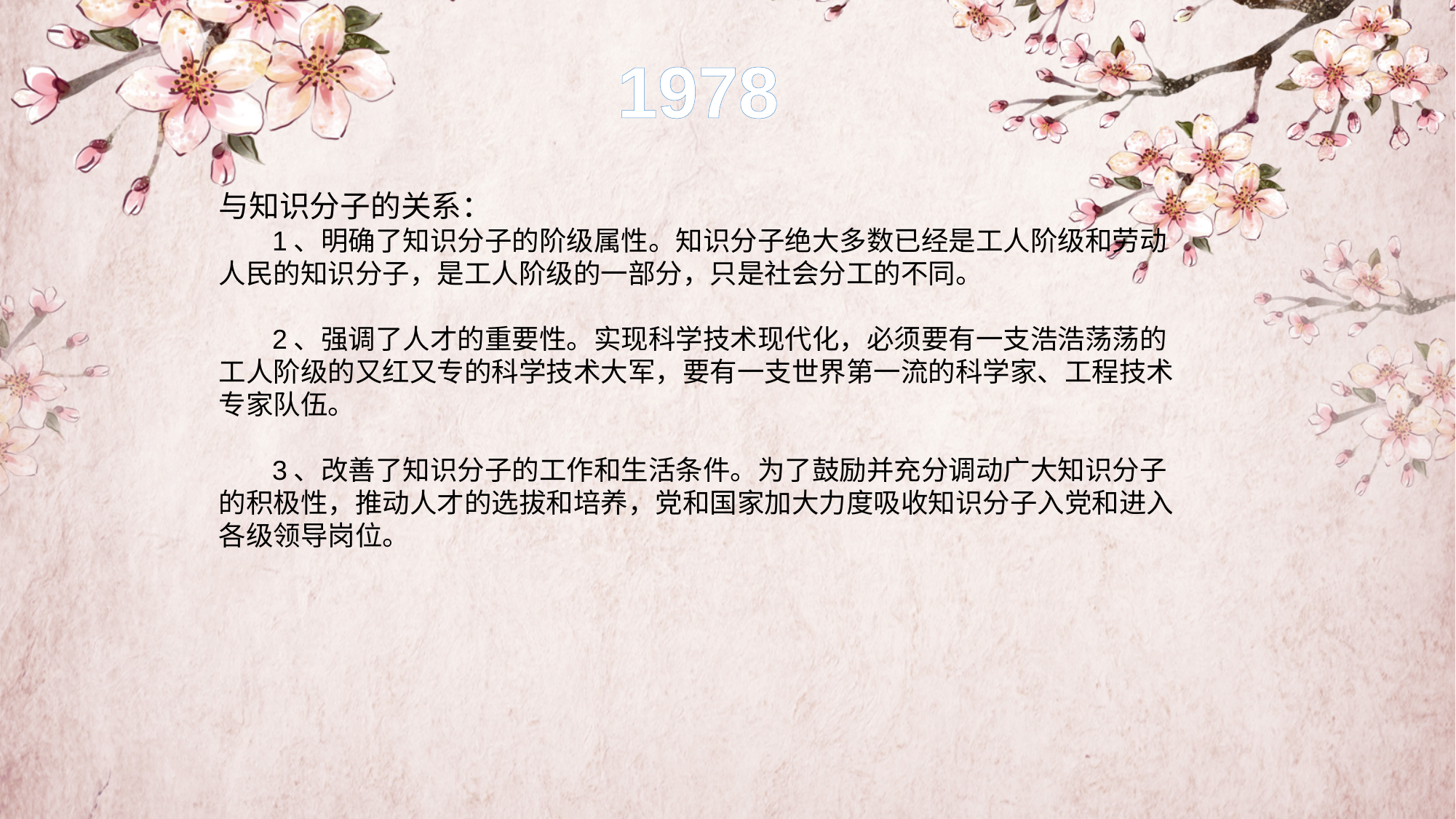

1978
与知识分子的关系：
       1、明确了知识分子的阶级属性。知识分子绝大多数已经是工人阶级和劳动人民的知识分子，是工人阶级的一部分，只是社会分工的不同。

       2、强调了人才的重要性。实现科学技术现代化，必须要有一支浩浩荡荡的工人阶级的又红又专的科学技术大军，要有一支世界第一流的科学家、工程技术专家队伍。

       3、改善了知识分子的工作和生活条件。为了鼓励并充分调动广大知识分子的积极性，推动人才的选拔和培养，党和国家加大力度吸收知识分子入党和进入各级领导岗位。